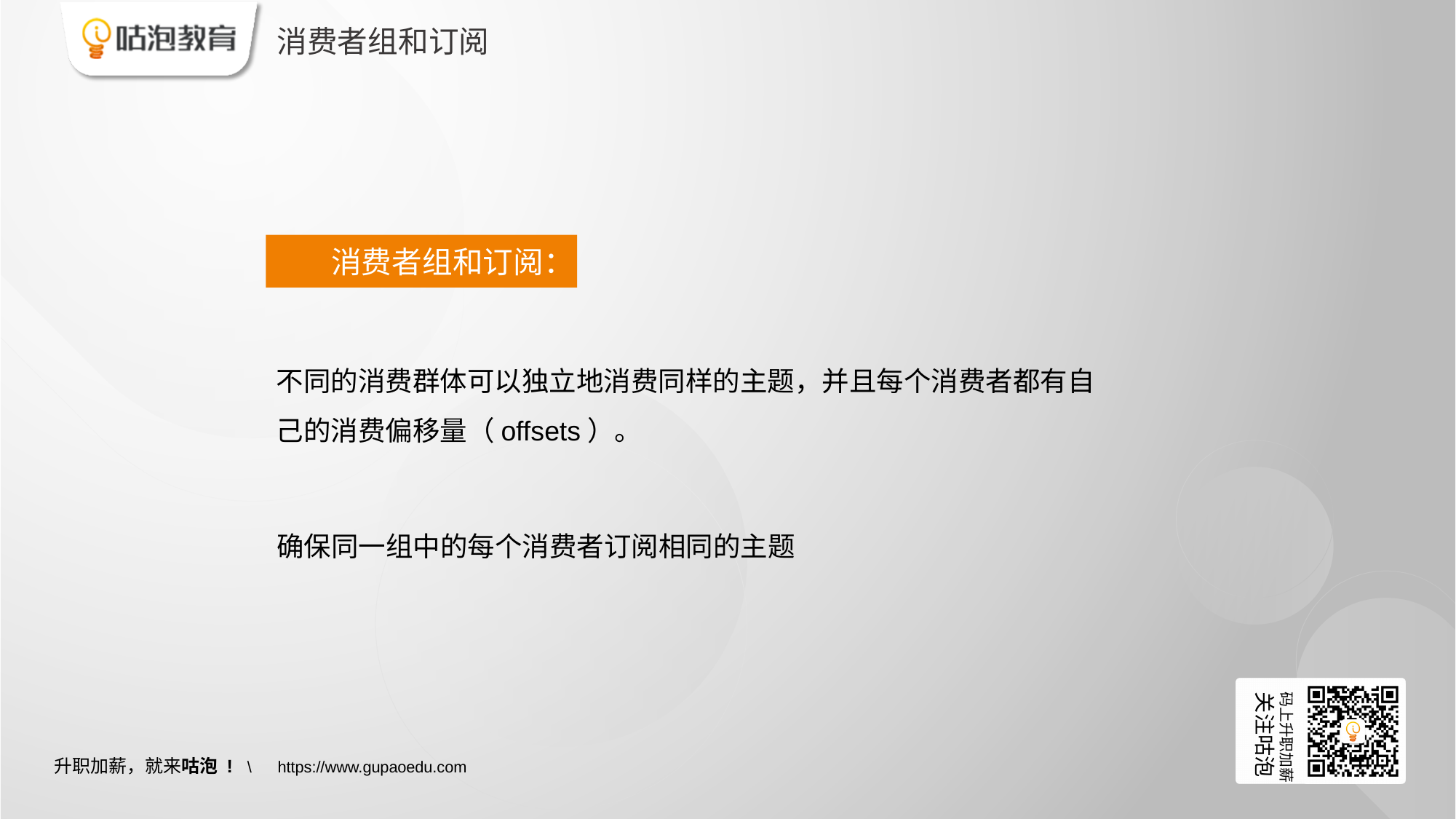

# 消费者组和订阅
消费者组和订阅：
不同的消费群体可以独立地消费同样的主题，并且每个消费者都有自己的消费偏移量（offsets）。
确保同一组中的每个消费者订阅相同的主题